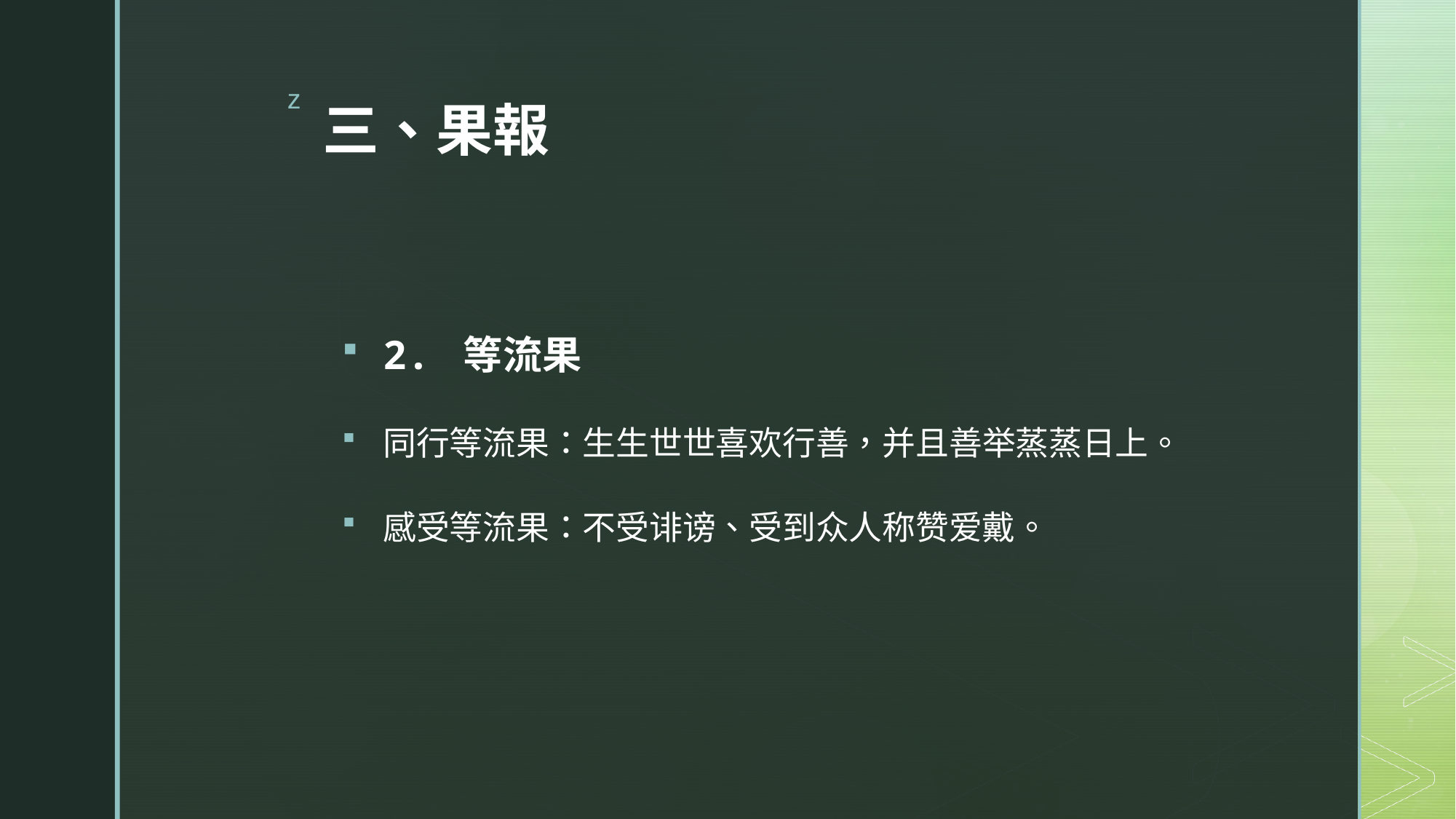

# 三、果報
2. 等流果
同行等流果：生生世世喜欢行善，并且善举蒸蒸日上。
感受等流果：不受诽谤、受到众人称赞爱戴。